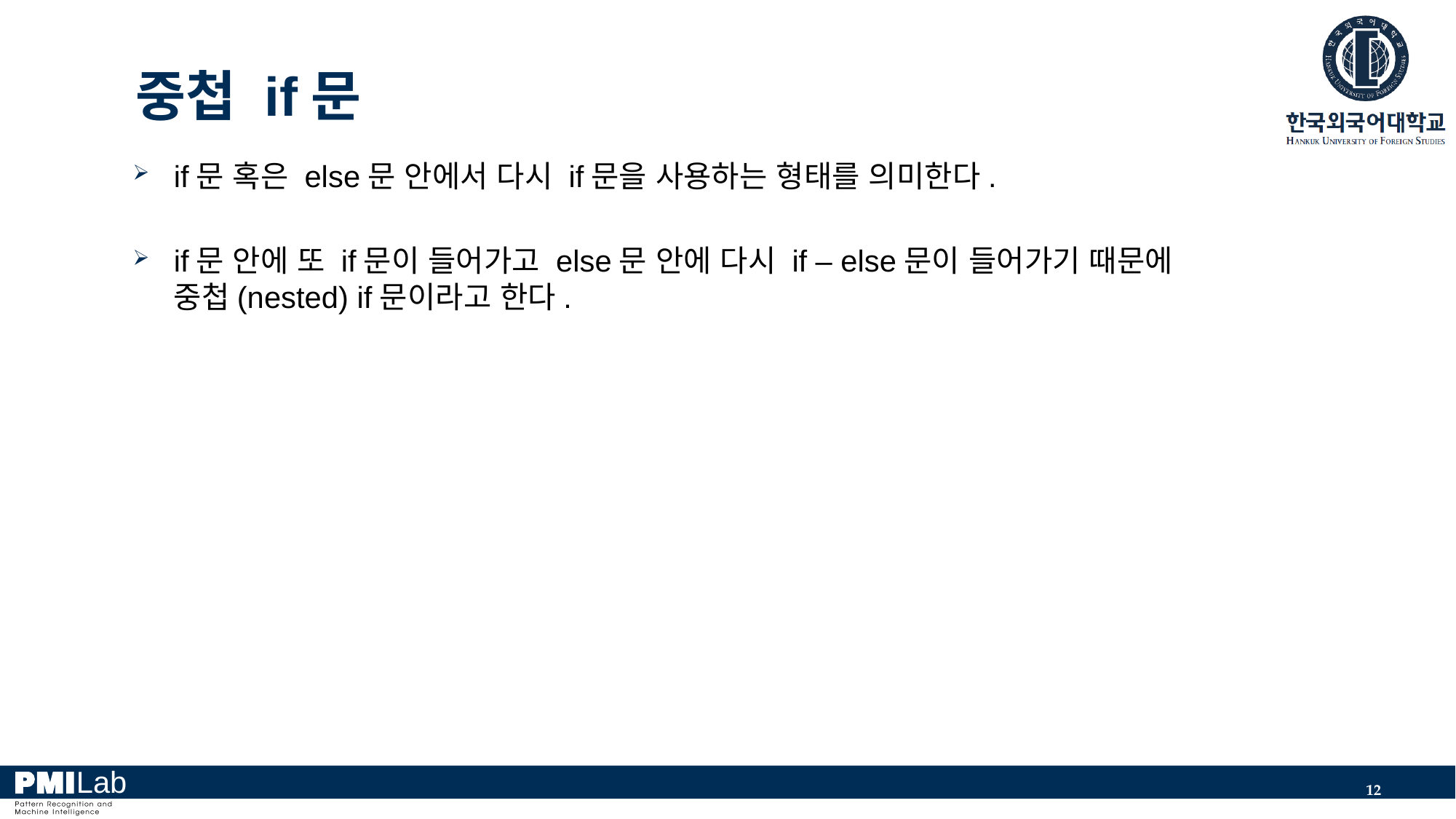

# 중첩 if문
if문 혹은 else문 안에서 다시 if문을 사용하는 형태를 의미한다.

if문 안에 또 if문이 들어가고 else문 안에 다시 if – else문이 들어가기 때문에
중첩(nested) if문이라고 한다.

12